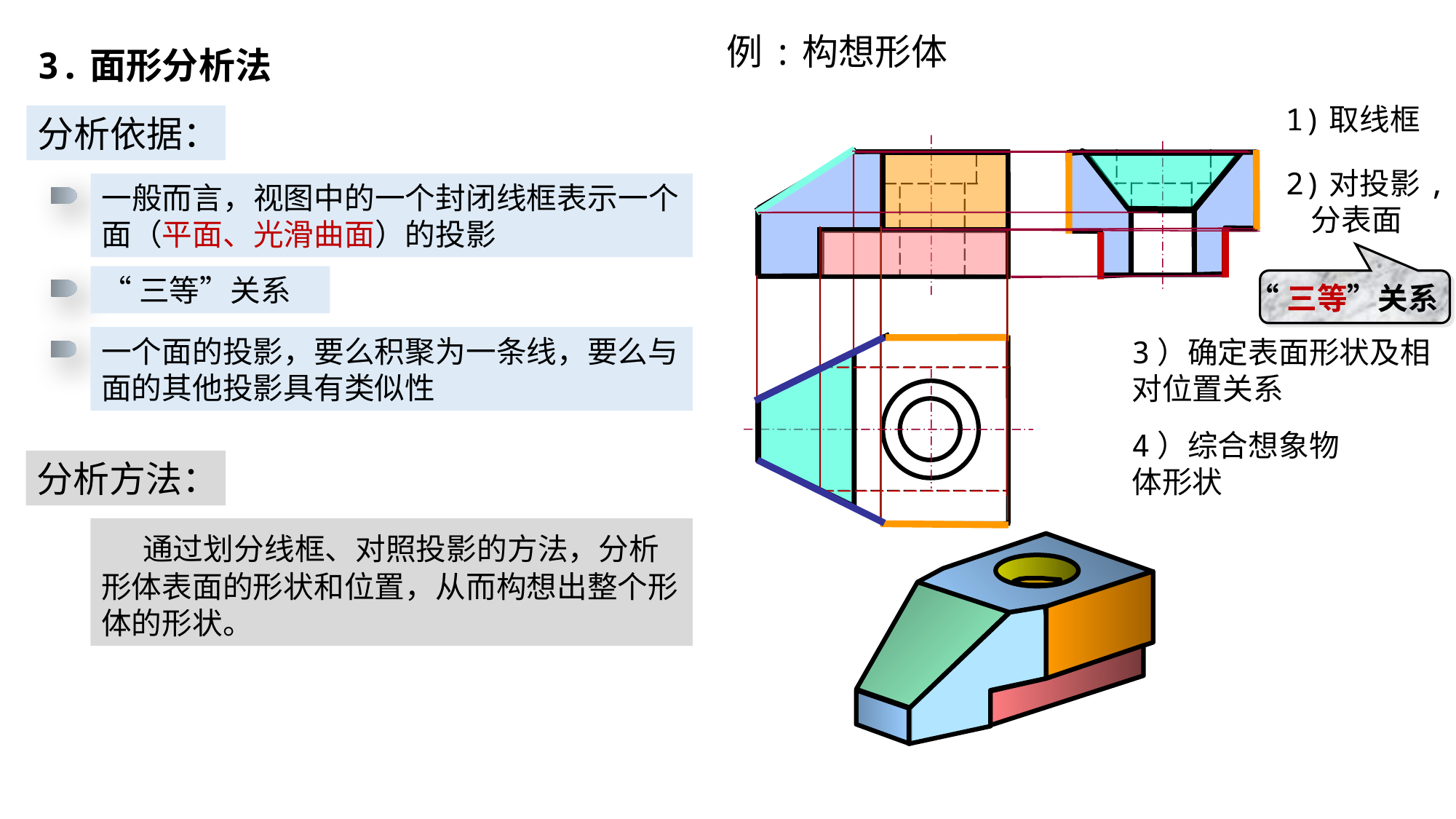

例:构想形体
3.面形分析法
1)取线框
分析依据：

2)对投影, 分表面
一般而言，视图中的一个封闭线框表示一个面（平面、光滑曲面）的投影

“三等”关系

“三等”关系

一个面的投影，要么积聚为一条线，要么与面的其他投影具有类似性

3）确定表面形状及相对位置关系

4）综合想象物体形状
分析方法：

    通过划分线框、对照投影的方法，分析形体表面的形状和位置，从而构想出整个形体的形状。